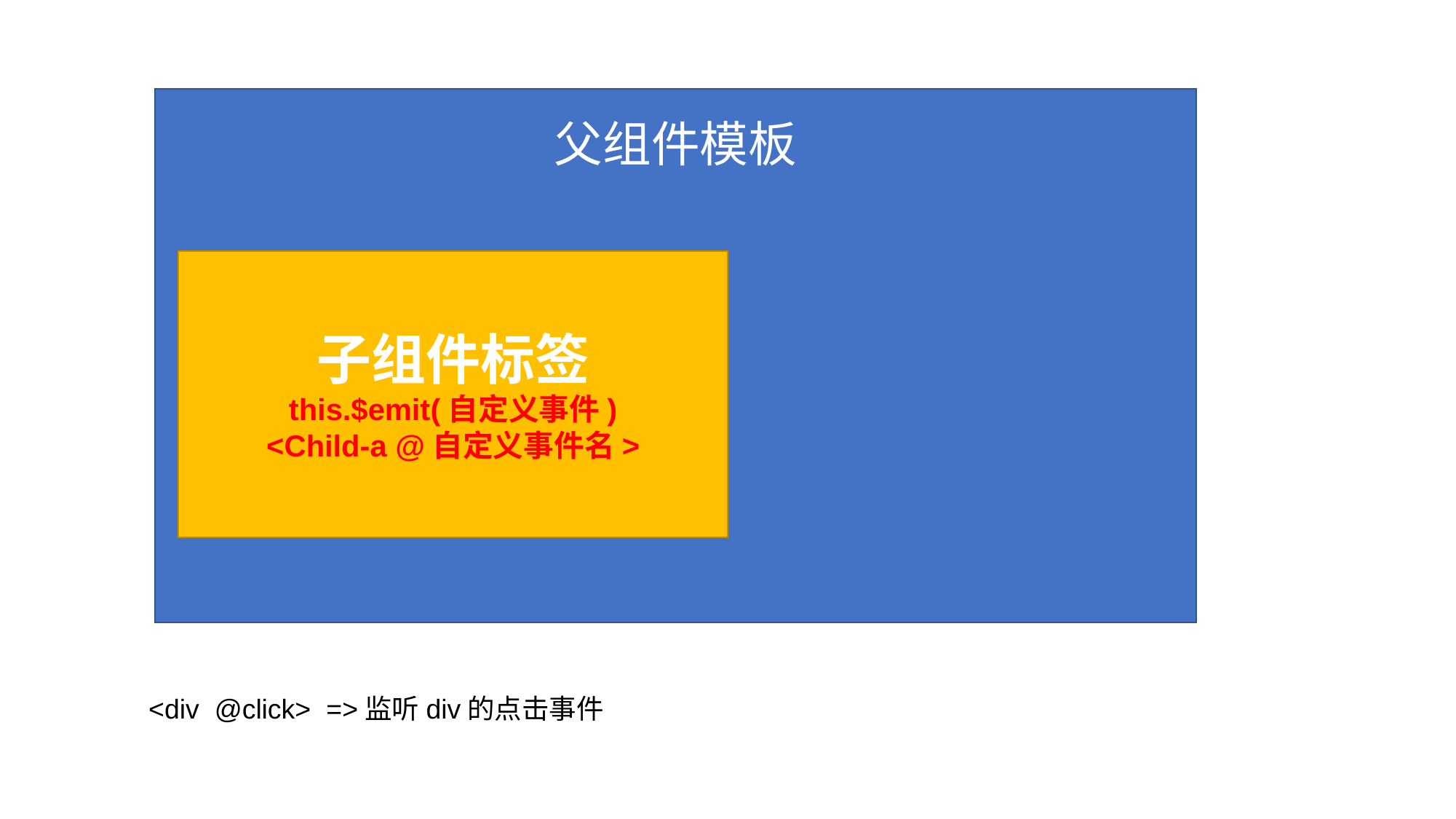

父组件模板

子组件标签
this.$emit(自定义事件)
<Child-a @自定义事件名>
<div  @click>  =>监听div的点击事件